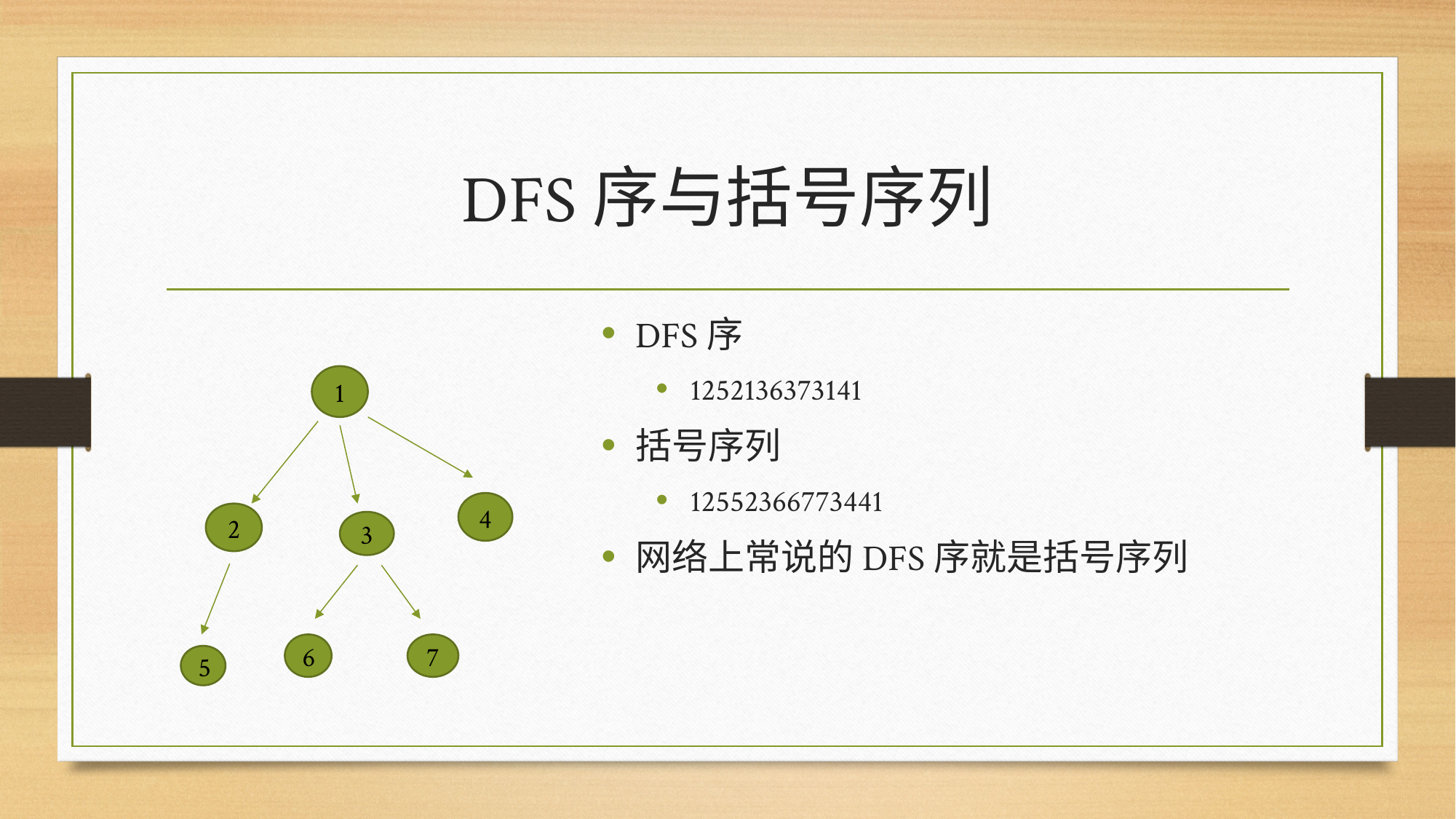

# DFS序与括号序列
DFS序
1252136373141
括号序列
12552366773441
网络上常说的DFS序就是括号序列
1
4
2
3
6
7
5